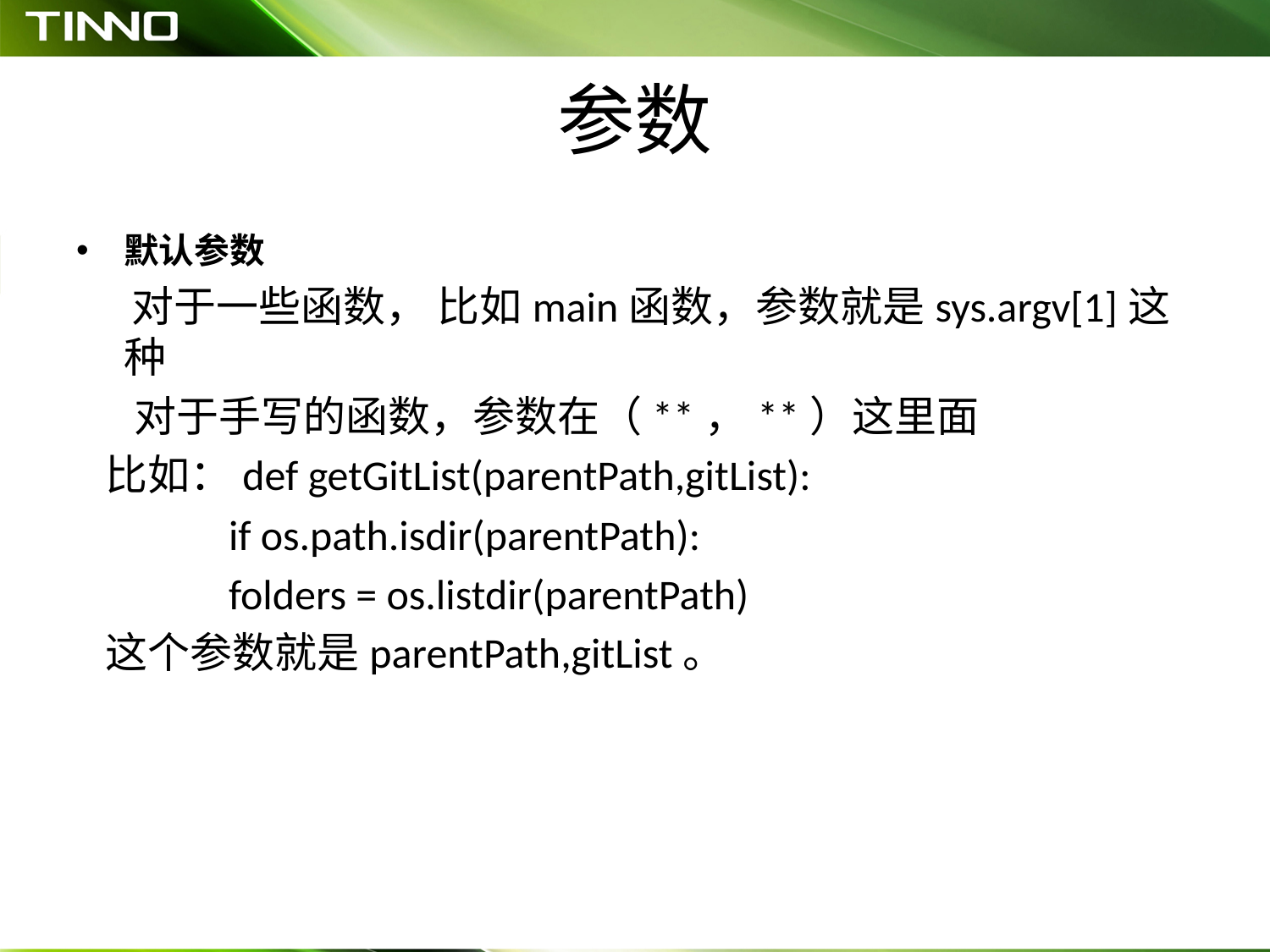

# 参数
默认参数
      对于一些函数， 比如main函数，参数就是sys.argv[1]这种
     对于手写的函数，参数在（**，**）这里面
  比如：def getGitList(parentPath,gitList):
                if os.path.isdir(parentPath):
                folders = os.listdir(parentPath)
  这个参数就是parentPath,gitList。